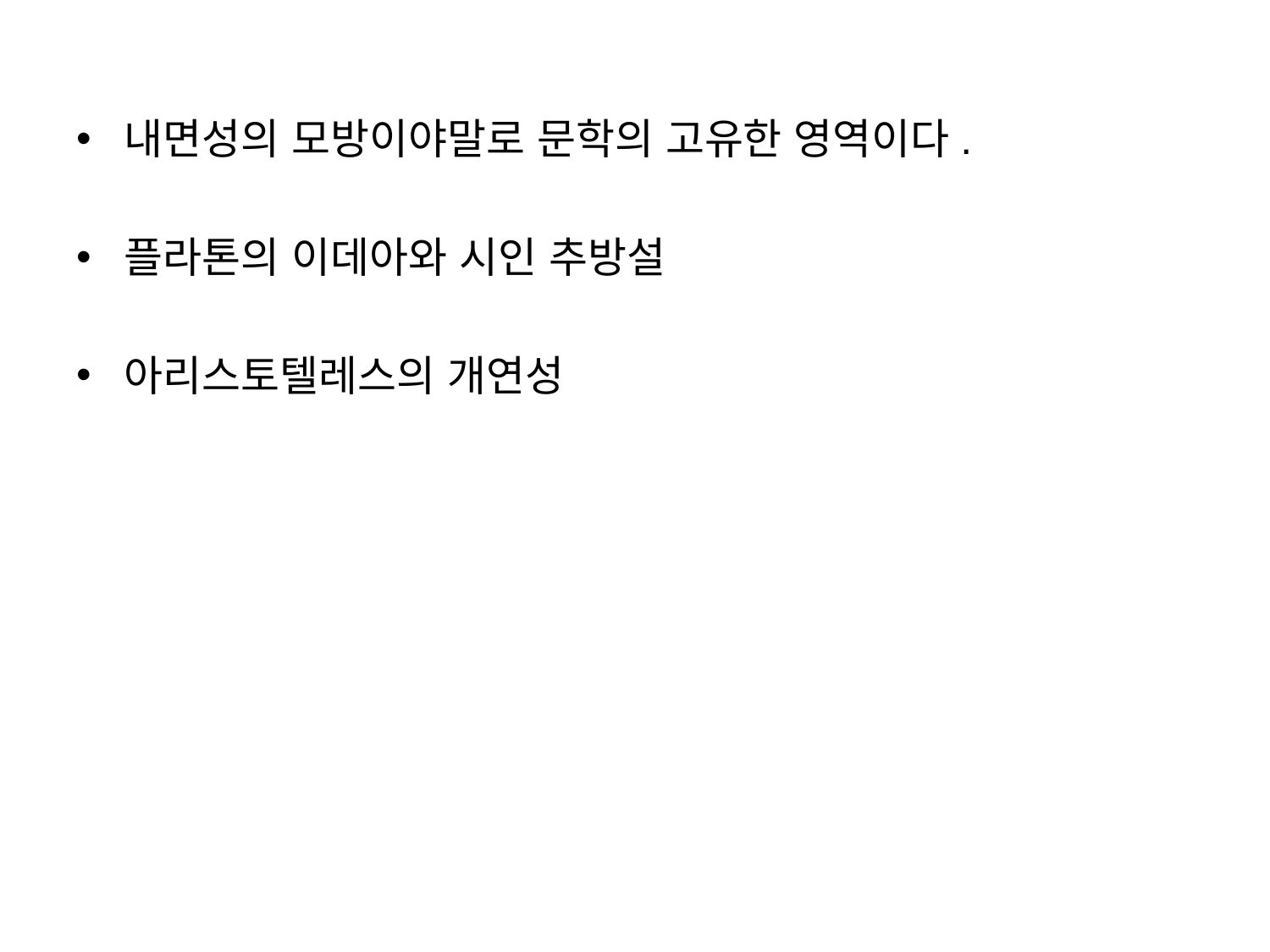

내면성의 모방이야말로 문학의 고유한 영역이다.

플라톤의 이데아와 시인 추방설

아리스토텔레스의 개연성